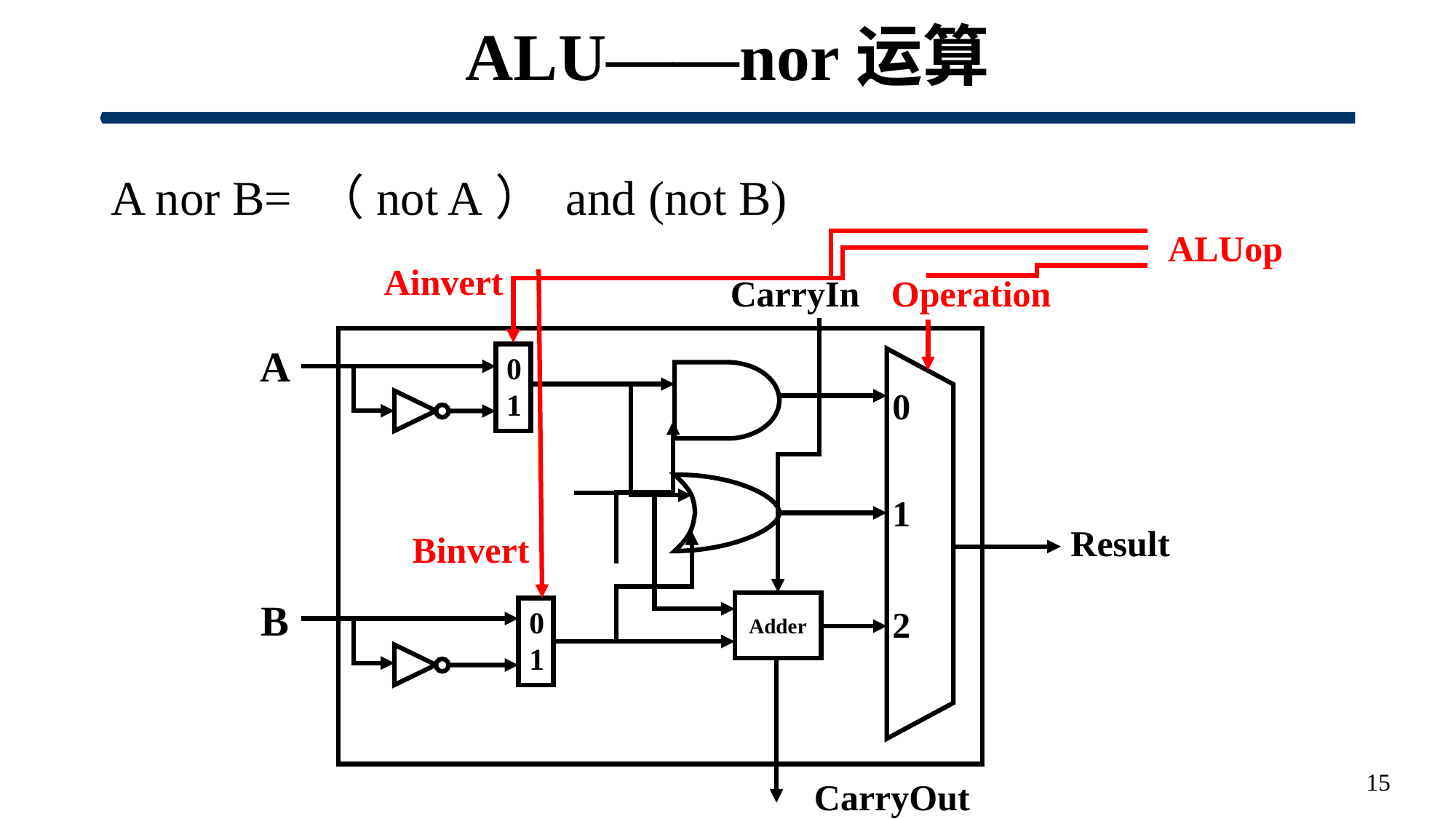

# ALU——nor运算
A nor B= （not A） and (not B)
ALUop
Ainvert
Operation
CarryIn

0
1
0

2

Adder
0
1

A
1
Result
Binvert
B
15
CarryOut